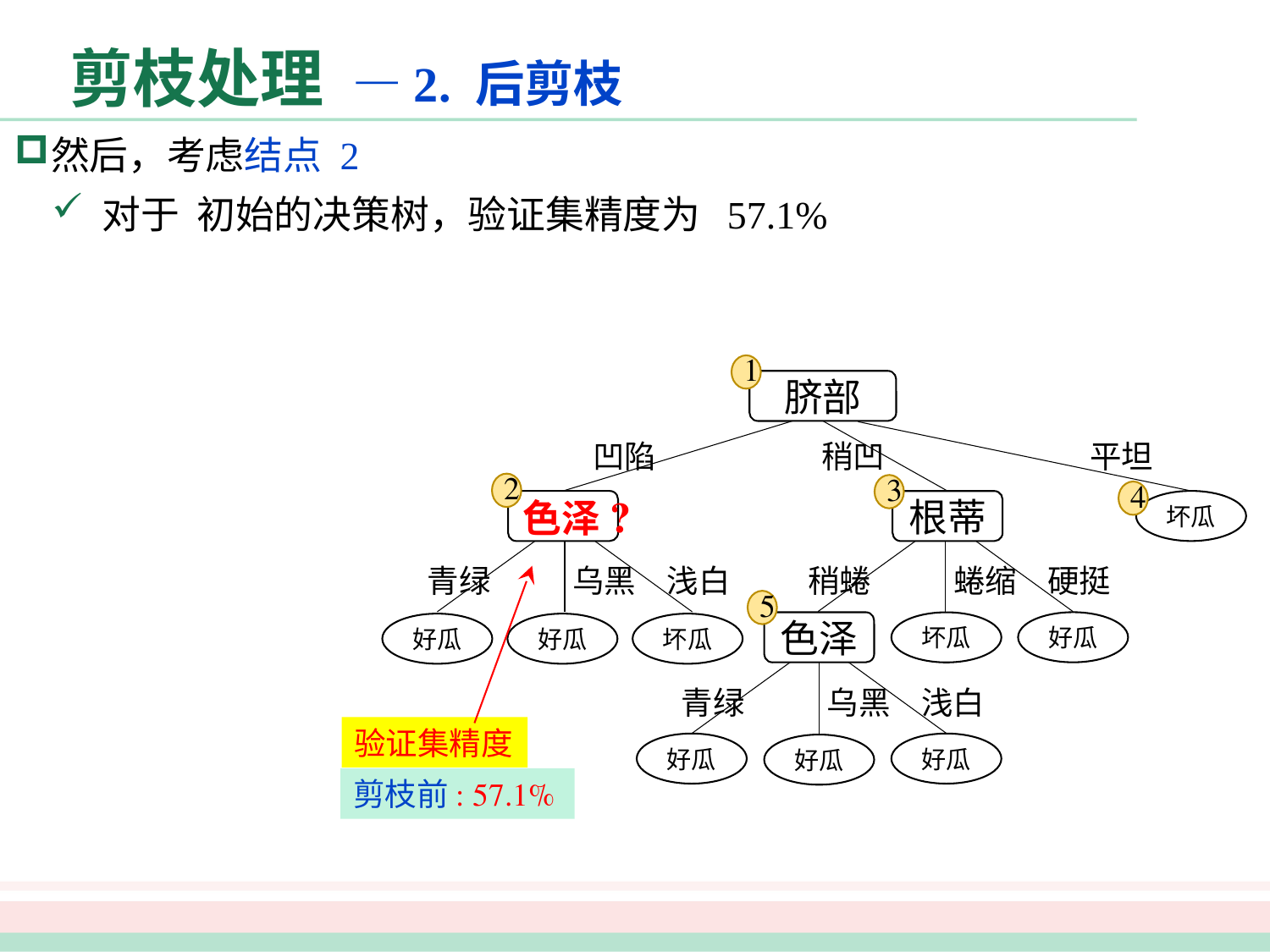

剪枝处理  —2. 后剪枝
然后，考虑结点 2
对于  初始的决策树，验证集精度为  57.1%
1
脐部
凹陷
稍凹
平坦
2
3
4
坏瓜
色泽?
根蒂
稍蜷
蜷缩
硬挺
青绿
乌黑
浅白
5
色泽
好瓜
坏瓜
好瓜
好瓜
坏瓜
青绿
乌黑
浅白
好瓜
好瓜
验证集精度
好瓜
剪枝前: 57.1%